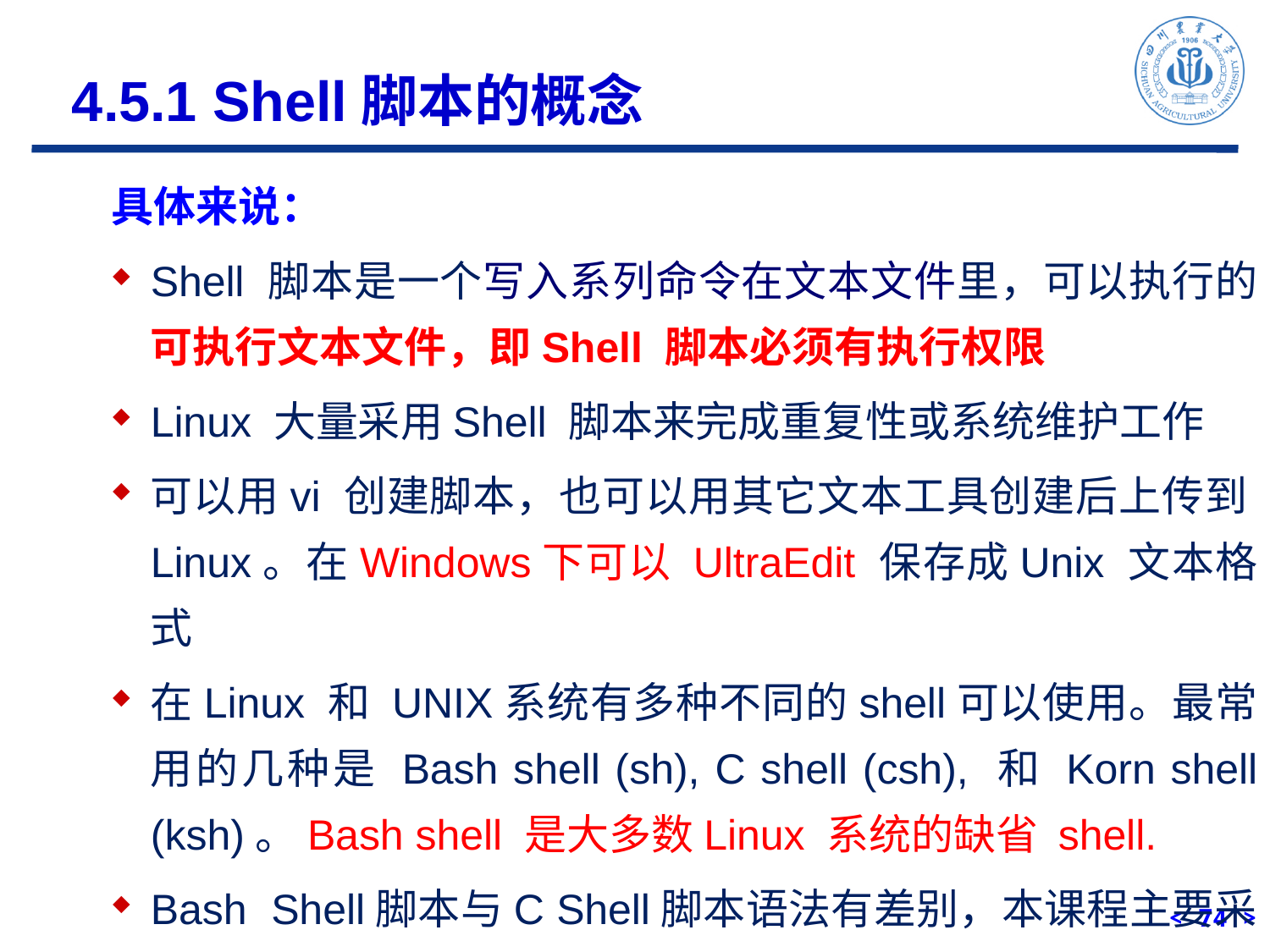

4.5.1 Shell脚本的概念
具体来说：
Shell 脚本是一个写入系列命令在文本文件里，可以执行的可执行文本文件，即Shell 脚本必须有执行权限
Linux 大量采用Shell 脚本来完成重复性或系统维护工作
可以用vi 创建脚本，也可以用其它文本工具创建后上传到Linux。在Windows下可以 UltraEdit 保存成Unix 文本格式
在Linux 和 UNIX系统有多种不同的shell可以使用。最常用的几种是 Bash shell (sh), C shell (csh), 和 Korn shell (ksh)。Bash shell 是大多数Linux 系统的缺省 shell.
Bash  Shell脚本与C Shell脚本语法有差别，本课程主要采用Bash Shell 语法.